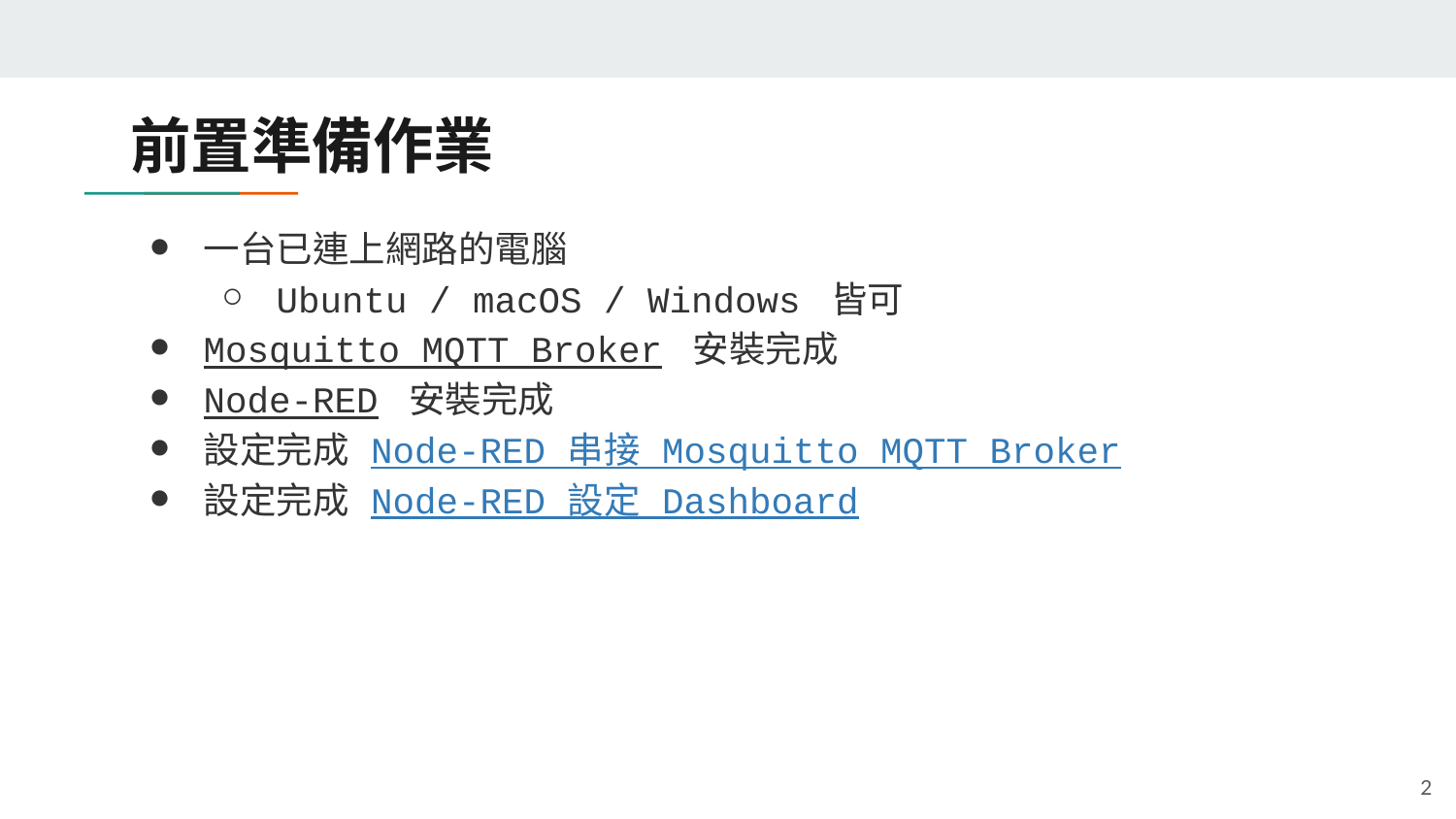

# 前置準備作業
一台已連上網路的電腦
Ubuntu / macOS / Windows 皆可
Mosquitto MQTT Broker 安裝完成
Node-RED 安裝完成
設定完成 Node-RED 串接 Mosquitto MQTT Broker
設定完成 Node-RED 設定 Dashboard

2